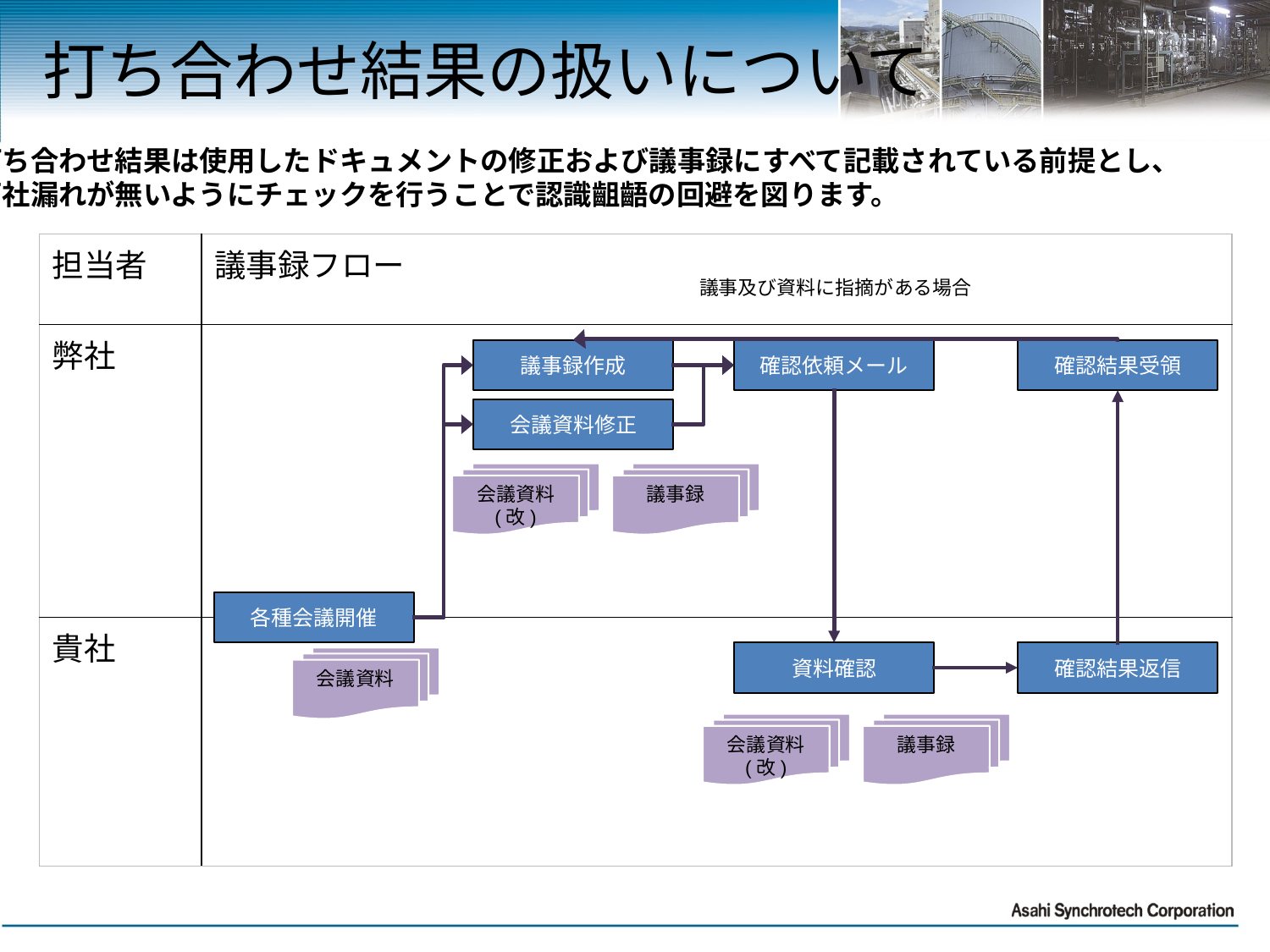

打ち合わせ結果の扱いについて
打ち合わせ結果は使用したドキュメントの修正および議事録にすべて記載されている前提とし、
両社漏れが無いようにチェックを行うことで認識齟齬の回避を図ります。
| 担当者 | 議事録フロー |
| --- | --- |
| 弊社 |  |
| 貴社 |  |
議事及び資料に指摘がある場合
議事録作成
確認依頼メール
確認結果受領
会議資料修正
会議資料
(改)
議事録
各種会議開催
資料確認
確認結果返信
会議資料
会議資料
(改)
議事録